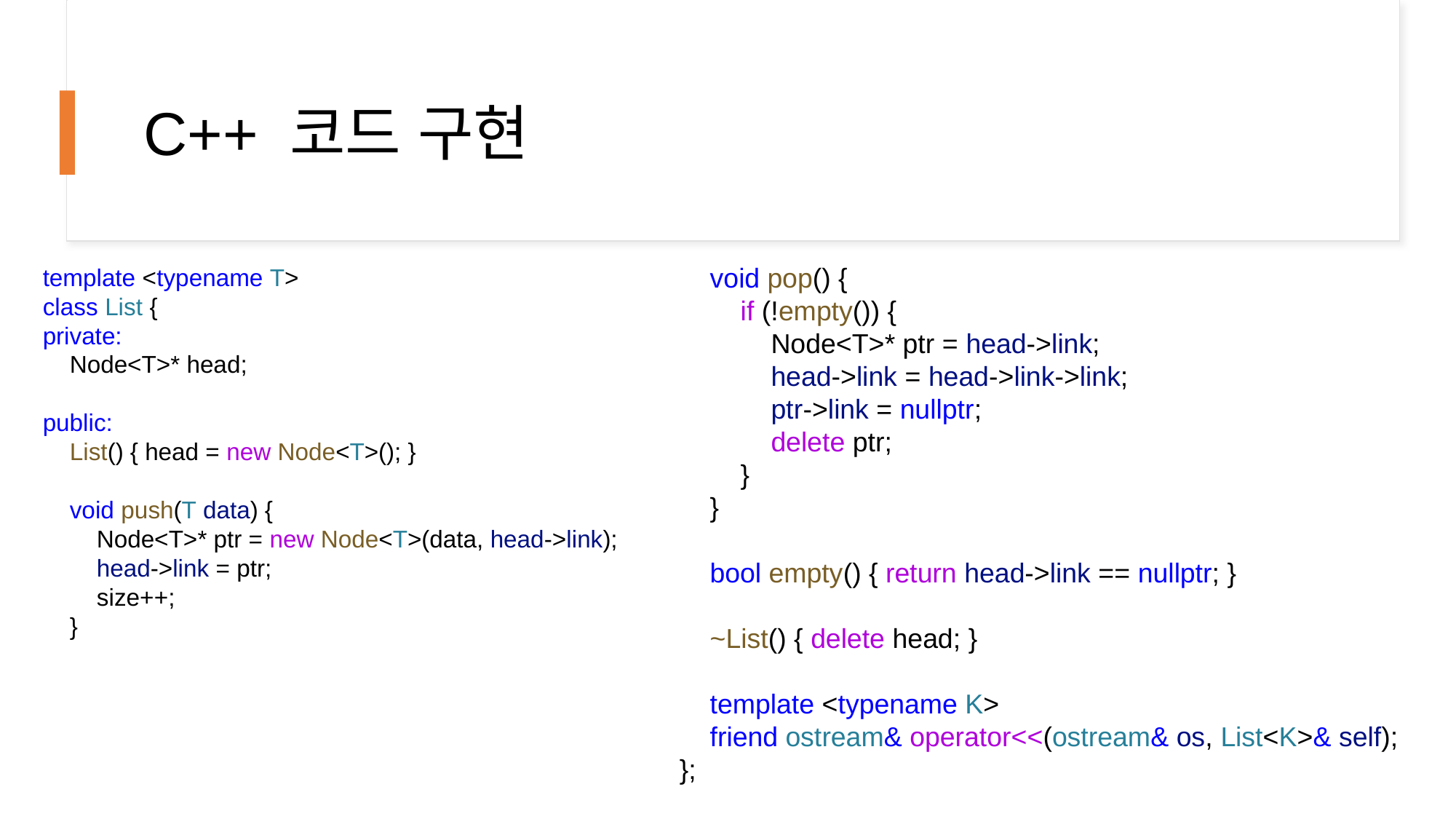

# C++ 코드 구현

    void pop() {
        if (!empty()) {
            Node<T>* ptr = head->link;
            head->link = head->link->link;
            ptr->link = nullptr;
            delete ptr;
        }
    }
    bool empty() { return head->link == nullptr; }
    ~List() { delete head; }
    template <typename K>
    friend ostream& operator<<(ostream& os, List<K>& self);
};
template <typename T>
class List {
private:
    Node<T>* head;
public:
    List() { head = new Node<T>(); }
    void push(T data) {
        Node<T>* ptr = new Node<T>(data, head->link);
        head->link = ptr;
        size++;
    }